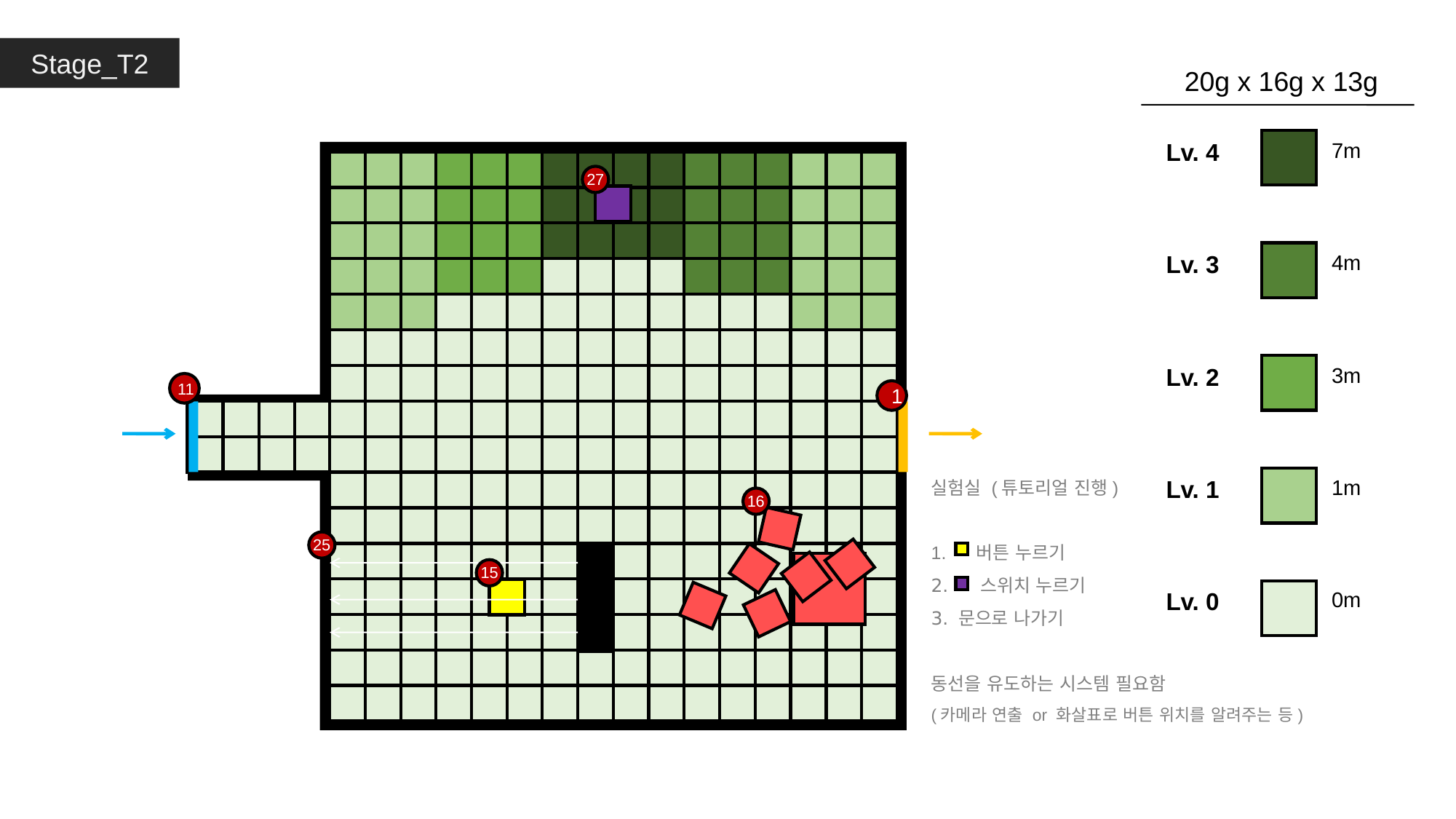

Stage_T2
20g x 16g x 13g

Lv. 4
7m

Lv. 3
4m

Lv. 2
3m

Lv. 1
1m
Lv. 0

0m

27

11
1

실험실 (튜토리얼 진행)

1.     버튼 누르기
   스위치 누르기
문으로 나가기

동선을 유도하는 시스템 필요함
(카메라 연출 or 화살표로 버튼 위치를 알려주는 등)

16

25

15

맵 크기 2배로 늘렸음, 동선 유도 필요